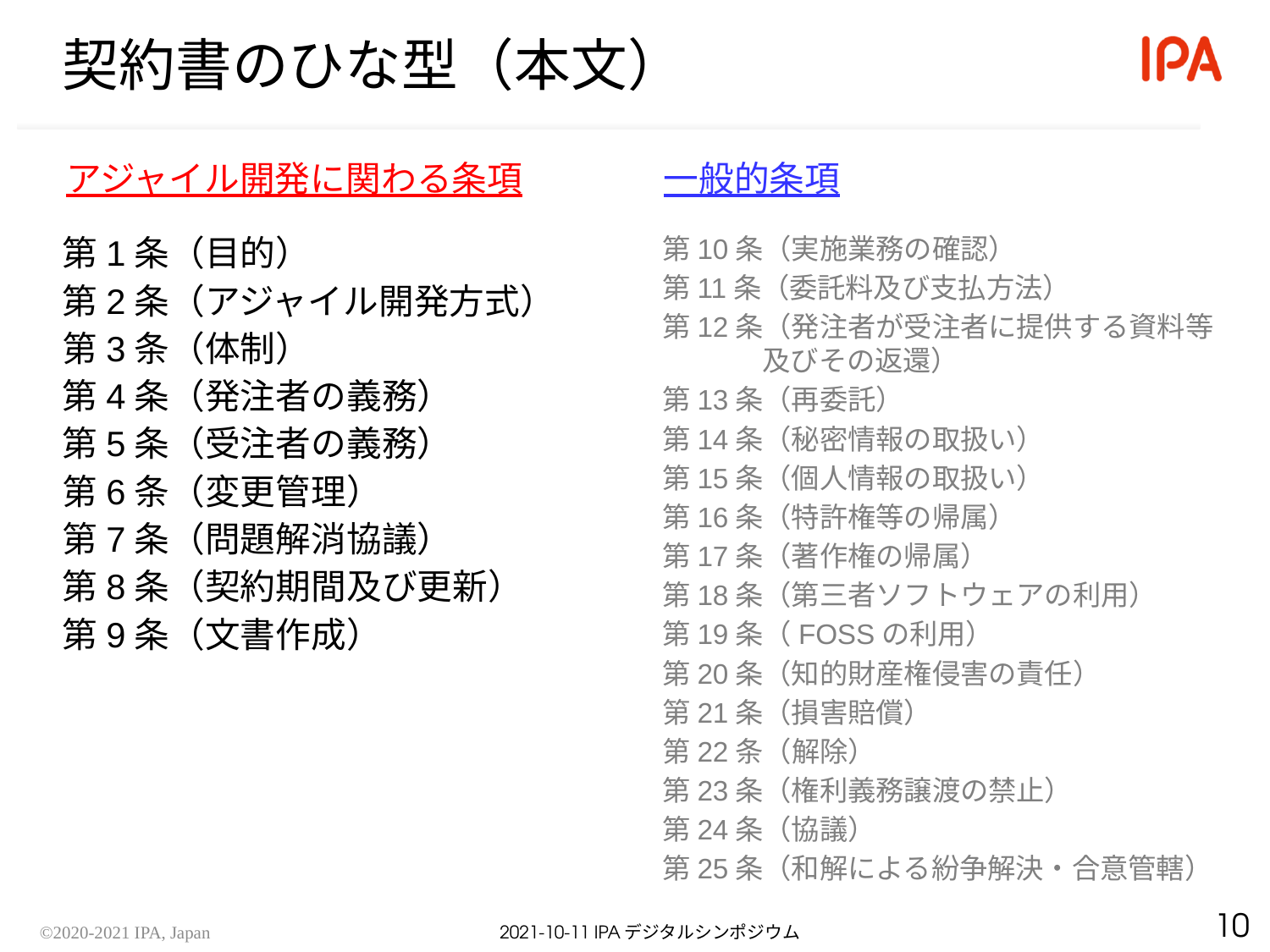

# 契約書のひな型（本文）
アジャイル開発に関わる条項
一般的条項
第1条（目的）
第2条（アジャイル開発方式）
第3条（体制）
第4条（発注者の義務）
第5条（受注者の義務）
第6条（変更管理）
第7条（問題解消協議）
第8条（契約期間及び更新）
第9条（文書作成）
第10条（実施業務の確認）
第11条（委託料及び支払方法）
第12条（発注者が受注者に提供する資料等及びその返還）
第13条（再委託）
第14条（秘密情報の取扱い）
第15条（個人情報の取扱い）
第16条（特許権等の帰属）
第17条（著作権の帰属）
第18条（第三者ソフトウェアの利用）
第19条（FOSSの利用）
第20条（知的財産権侵害の責任）
第21条（損害賠償）
第22条（解除）
第23条（権利義務譲渡の禁止）
第24条（協議）
第25条（和解による紛争解決・合意管轄）
10
©2020-2021 IPA, Japan